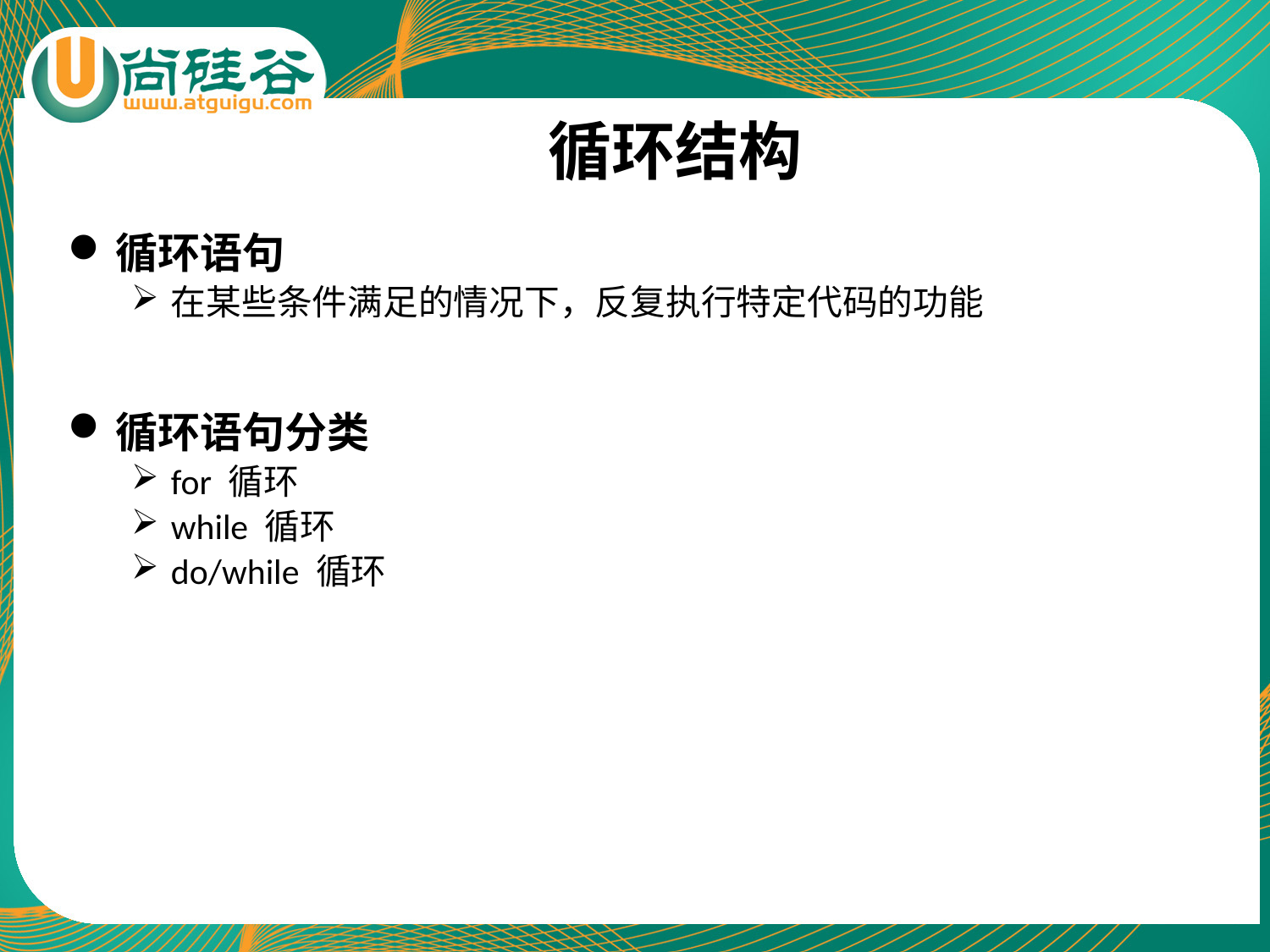

# 循环结构
循环语句
在某些条件满足的情况下，反复执行特定代码的功能

循环语句分类
for 循环
while 循环
do/while 循环